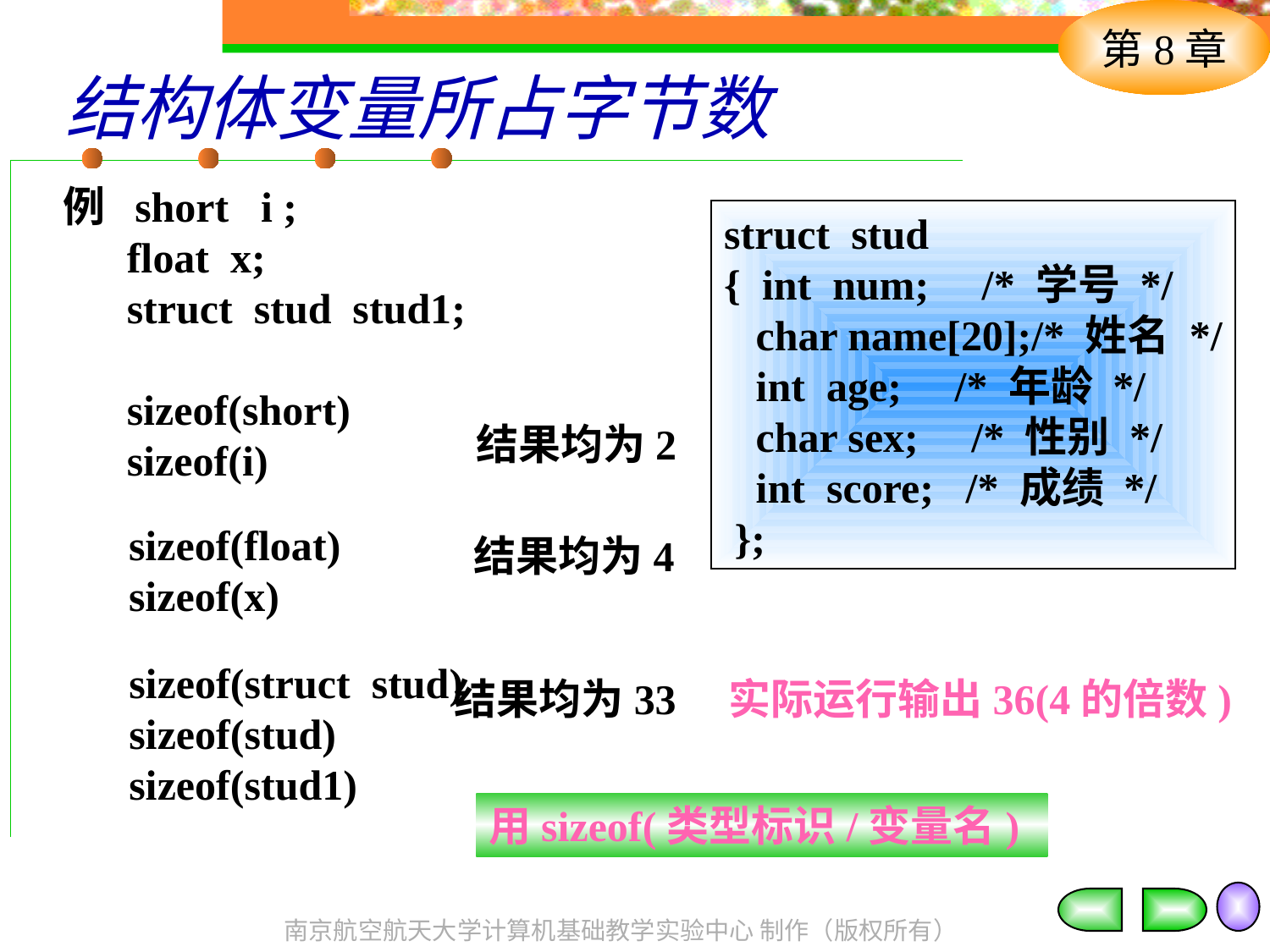

# 结构体变量所占字节数
例  short   i ;
      float  x;
      struct  stud  stud1;

      sizeof(short)
      sizeof(i)

struct  stud
{  int  num;     /* 学号 */
   char name[20];/* 姓名 */
   int  age;     /* 年龄 */
   char sex;     /* 性别 */
   int  score;   /* 成绩 */
 };
结果均为2
 sizeof(float)
 sizeof(x)
结果均为4
 sizeof(struct  stud)
 sizeof(stud)
 sizeof(stud1)
结果均为33    实际运行输出36(4的倍数)
用sizeof(类型标识/变量名)